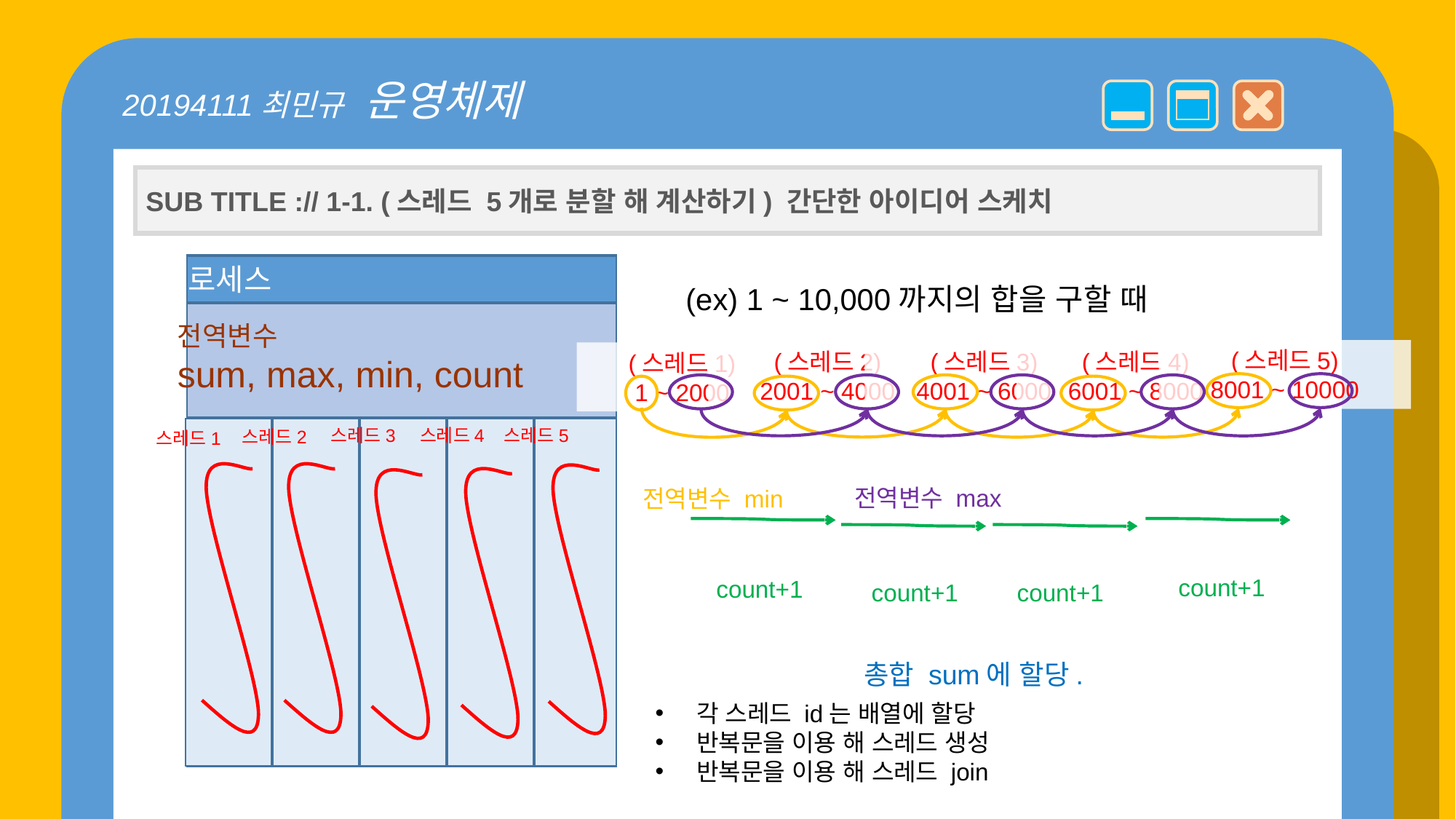

20194111최민규  운영체제

SUB TITLE :// 1-1. (스레드 5개로 분할 해 계산하기) 간단한 아이디어 스케치

프로세스
(ex) 1 ~ 10,000까지의 합을 구할 때

전역변수
sum, max, min, count
(스레드5)
8001 ~ 10000
(스레드2)
2001 ~ 4000
(스레드3)
4001 ~ 6000
(스레드4)
6001 ~ 8000
(스레드1)
1 ~ 2000

스레드3
스레드4
스레드5
스레드2
스레드1

전역변수 max
전역변수 min
count+1
count+1
count+1
count+1
총합 sum에 할당.
각 스레드 id는 배열에 할당
반복문을 이용 해 스레드 생성
반복문을 이용 해 스레드 join